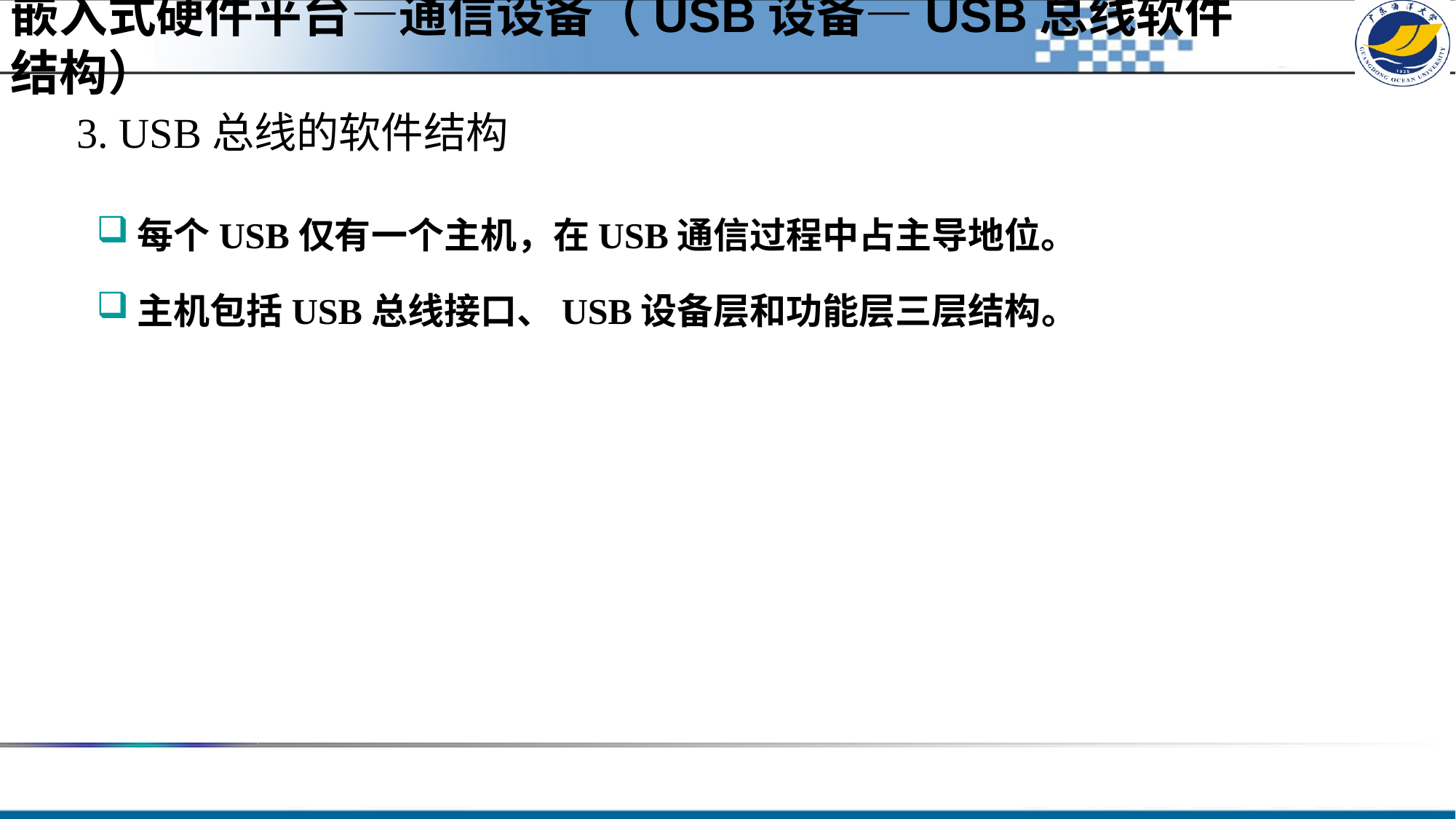

嵌入式硬件平台—通信设备（USB设备—USB总线软件结构）
# 3. USB总线的软件结构
每个USB仅有一个主机，在USB通信过程中占主导地位。
主机包括USB总线接口、USB设备层和功能层三层结构。
114